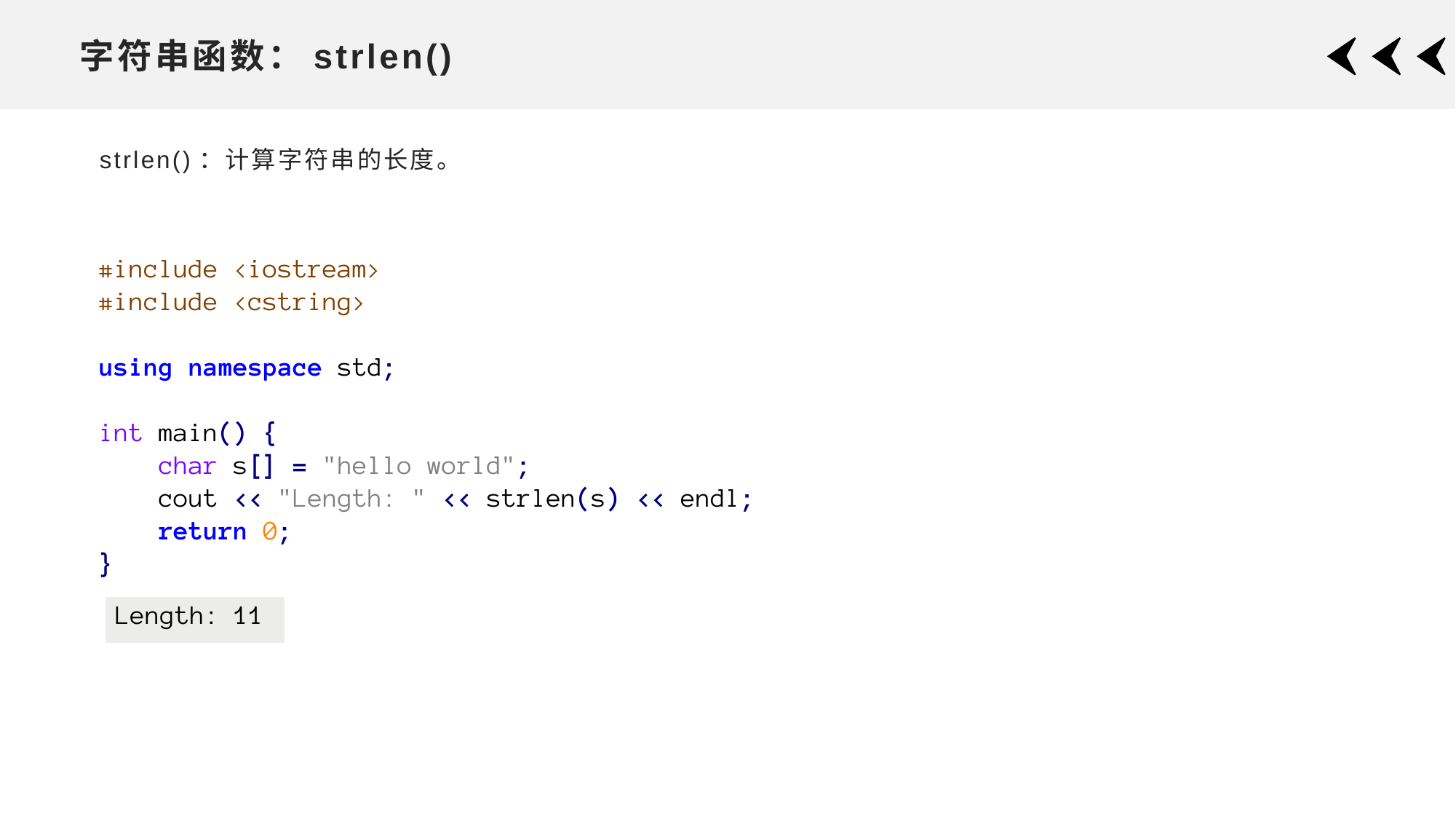

# 字符串函数：strlen()
strlen()：计算字符串的长度。
#include <iostream>
#include <cstring>

using namespace std;

int main() {
    char s[] = "hello world";
    cout << "Length: " << strlen(s) << endl;
    return 0;
}
| Length: 11 |
| --- |